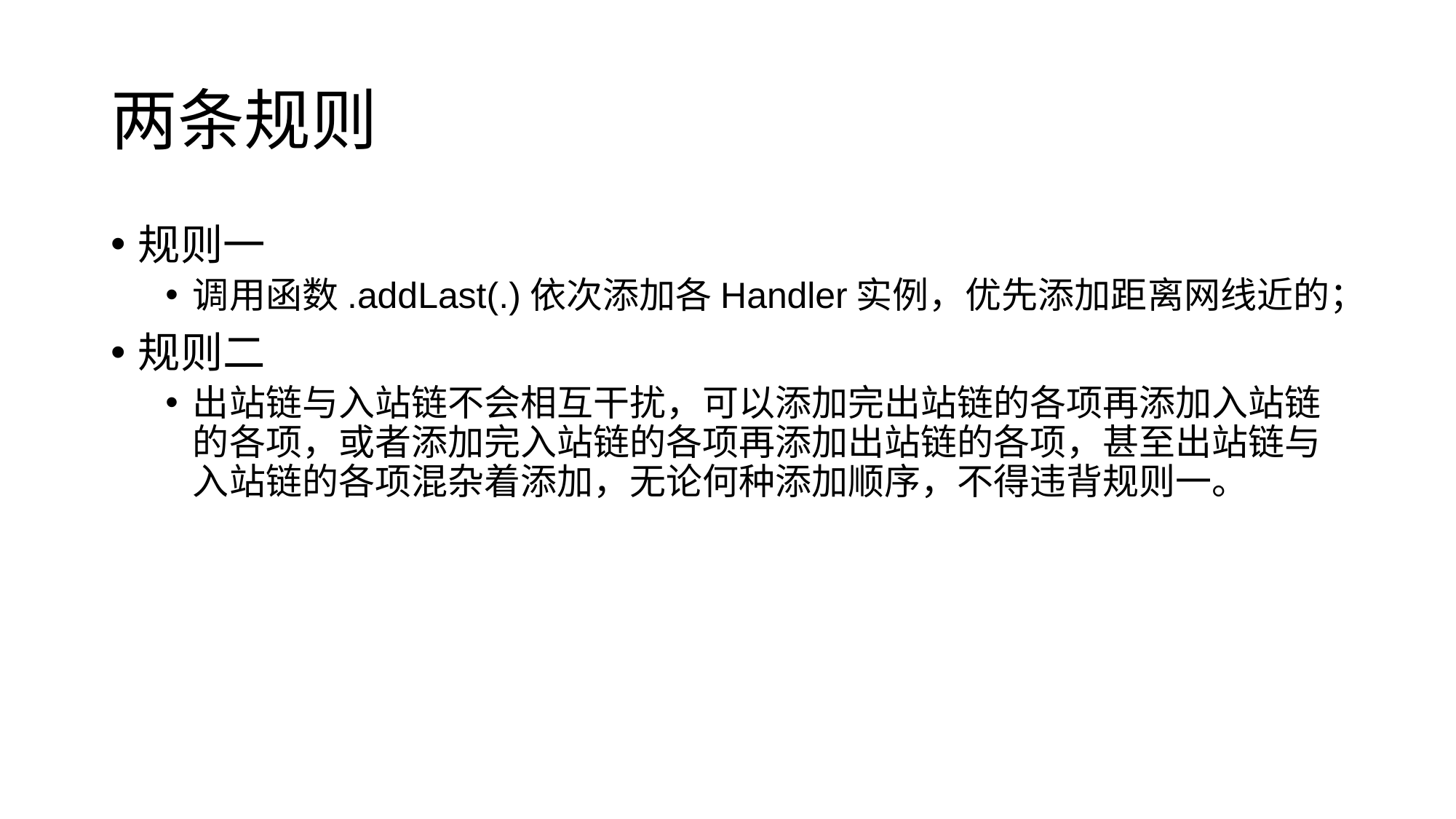

# 两条规则
规则一
调用函数.addLast(.)依次添加各Handler实例，优先添加距离网线近的；
规则二
出站链与入站链不会相互干扰，可以添加完出站链的各项再添加入站链的各项，或者添加完入站链的各项再添加出站链的各项，甚至出站链与入站链的各项混杂着添加，无论何种添加顺序，不得违背规则一。